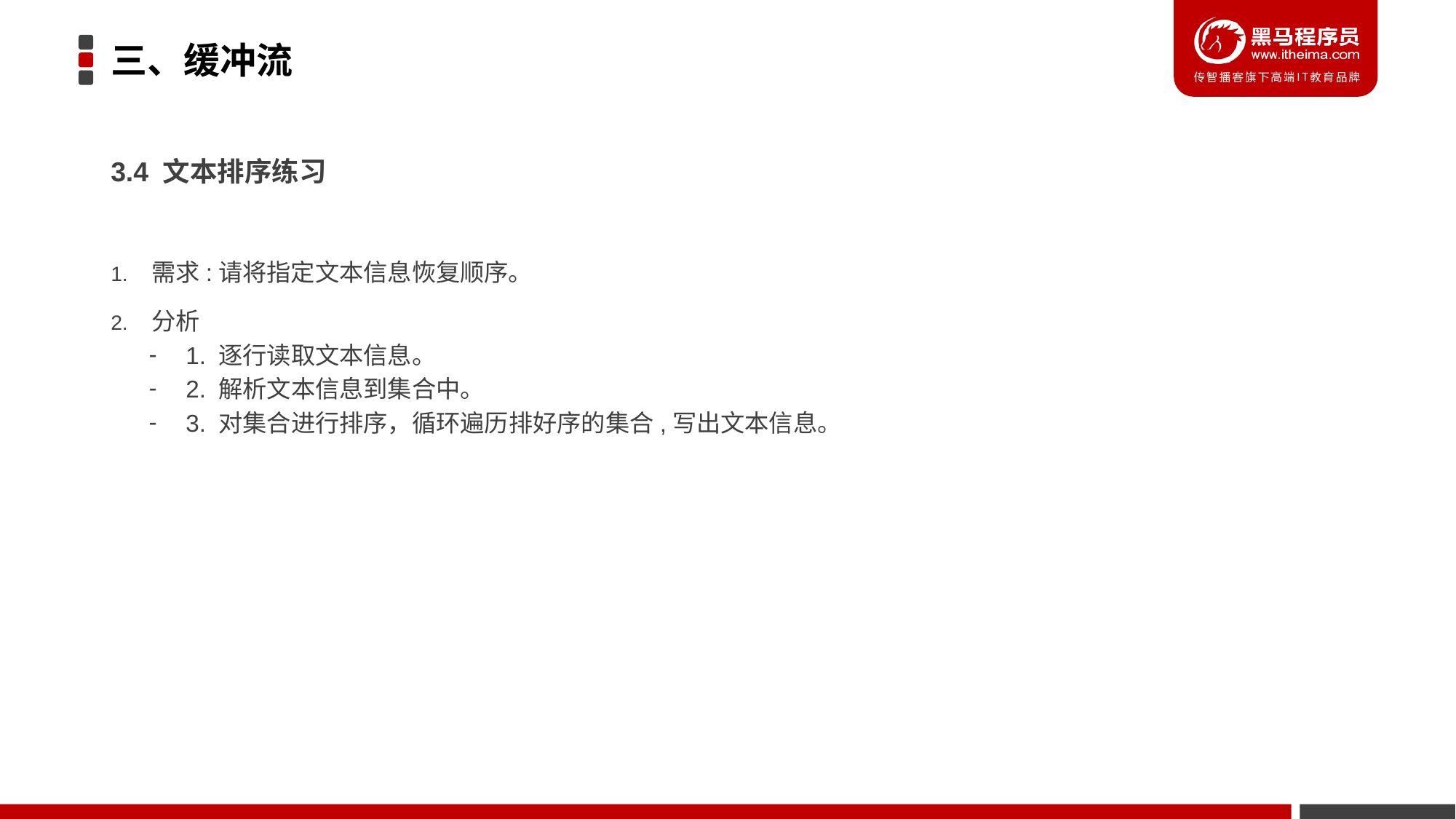

# 三、缓冲流
3.4 文本排序练习
需求:请将指定文本信息恢复顺序。
分析
1. 逐行读取文本信息。
2. 解析文本信息到集合中。
3. 对集合进行排序，循环遍历排好序的集合,写出文本信息。